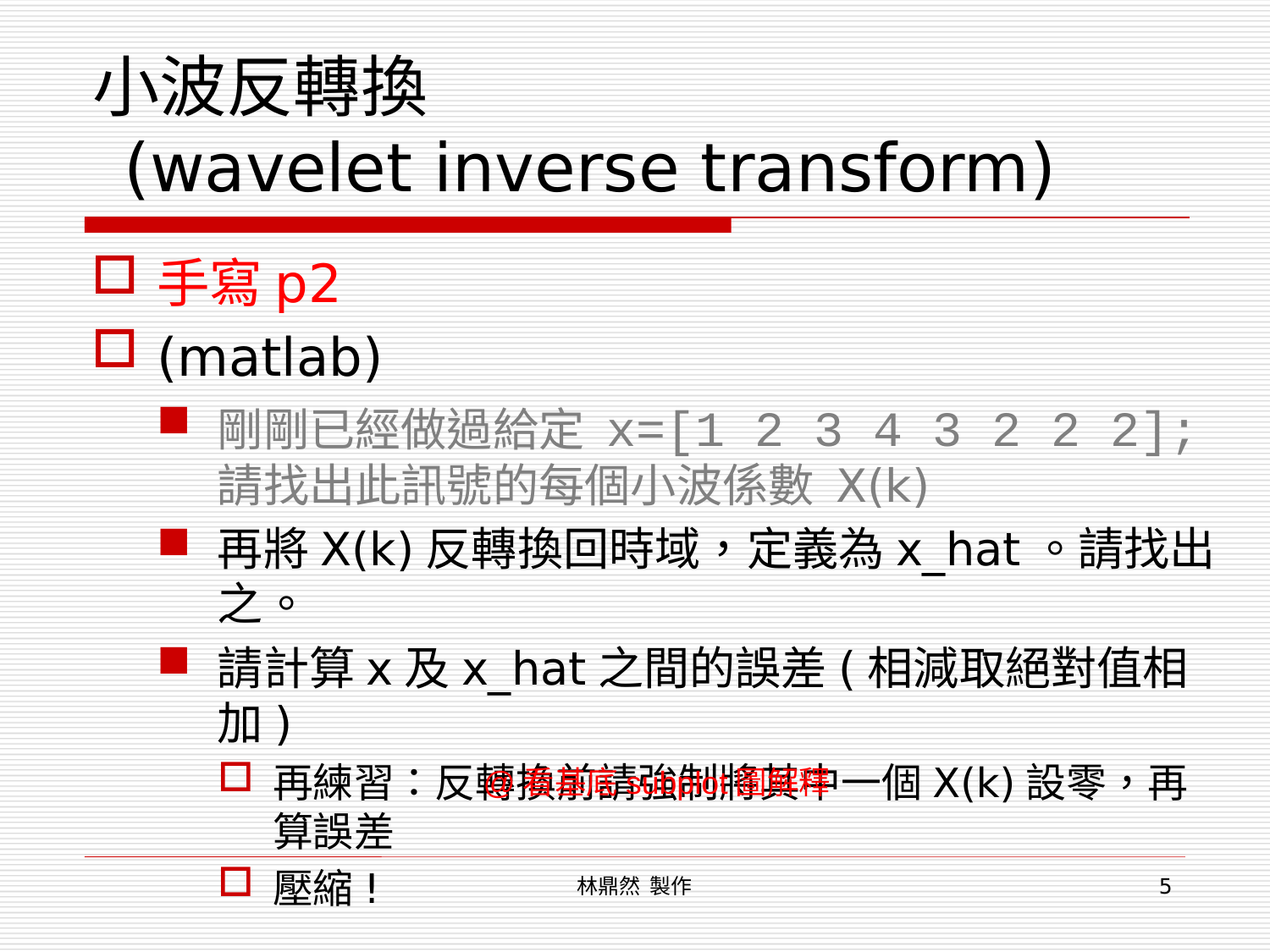

# 小波反轉換 (wavelet inverse transform)
手寫p2
(matlab)
剛剛已經做過給定 x=[1 2 3 4 3 2 2 2];請找出此訊號的每個小波係數 X(k)
再將X(k)反轉換回時域，定義為x_hat。請找出之。
請計算x及x_hat之間的誤差(相減取絕對值相加)
再練習：反轉換前請強制將其中一個X(k)設零，再算誤差
壓縮!

@看基底subplot圖解釋
林鼎然  製作
5